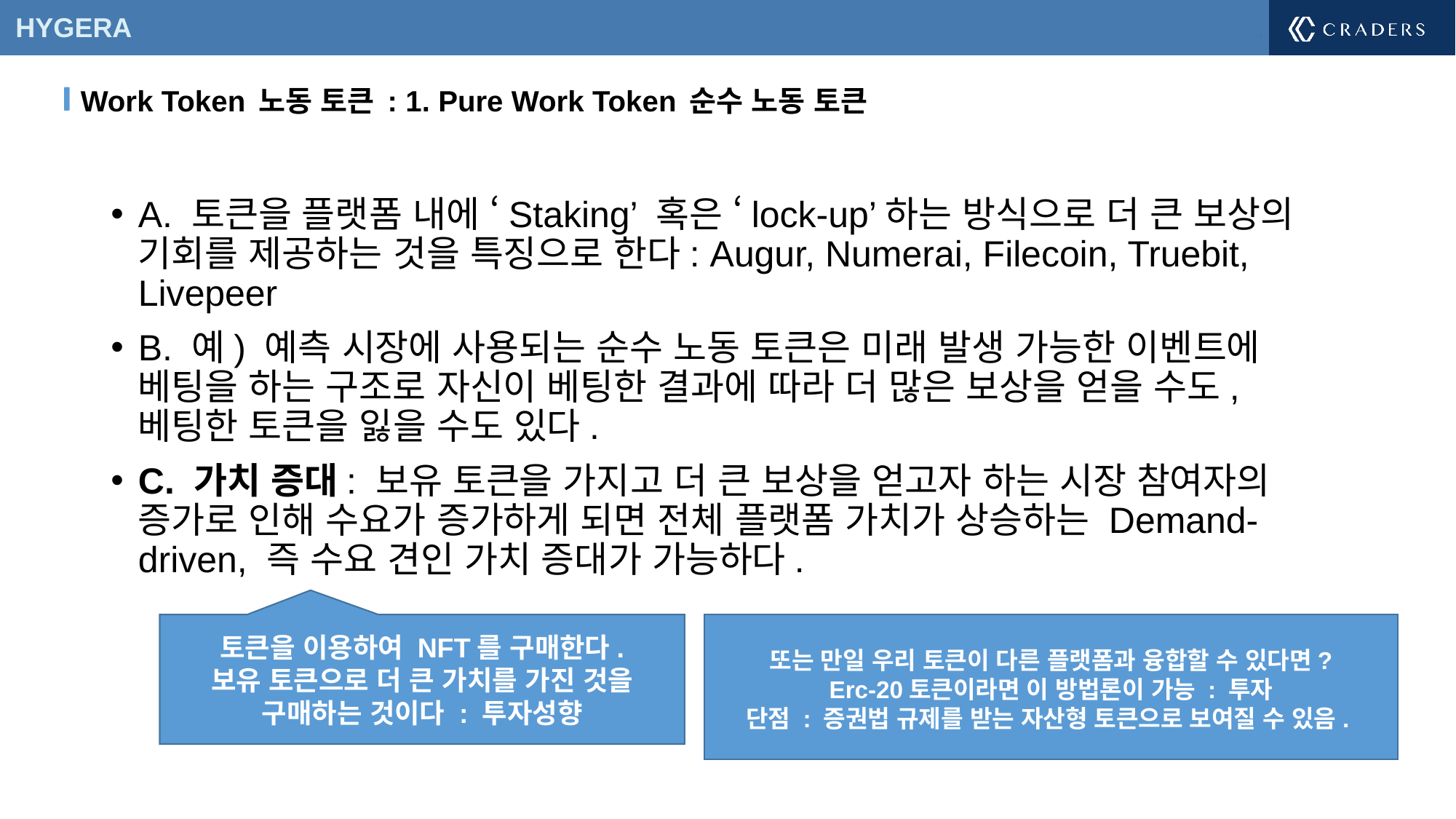

Work Token 노동 토큰 : 1. Pure Work Token 순수 노동 토큰

A. 토큰을 플랫폼 내에 ‘Staking’ 혹은 ‘lock-up’하는 방식으로 더 큰 보상의 기회를 제공하는 것을 특징으로 한다: Augur, Numerai, Filecoin, Truebit, Livepeer
B. 예) 예측 시장에 사용되는 순수 노동 토큰은 미래 발생 가능한 이벤트에 베팅을 하는 구조로 자신이 베팅한 결과에 따라 더 많은 보상을 얻을 수도, 베팅한 토큰을 잃을 수도 있다.
C. 가치 증대: 보유 토큰을 가지고 더 큰 보상을 얻고자 하는 시장 참여자의 증가로 인해 수요가 증가하게 되면 전체 플랫폼 가치가 상승하는 Demand-driven, 즉 수요 견인 가치 증대가 가능하다.

토큰을 이용하여 NFT를 구매한다.
보유 토큰으로 더 큰 가치를 가진 것을 구매하는 것이다 : 투자성향
또는 만일 우리 토큰이 다른 플랫폼과 융합할 수 있다면?
Erc-20토큰이라면 이 방법론이 가능 : 투자
단점 : 증권법 규제를 받는 자산형 토큰으로 보여질 수 있음.